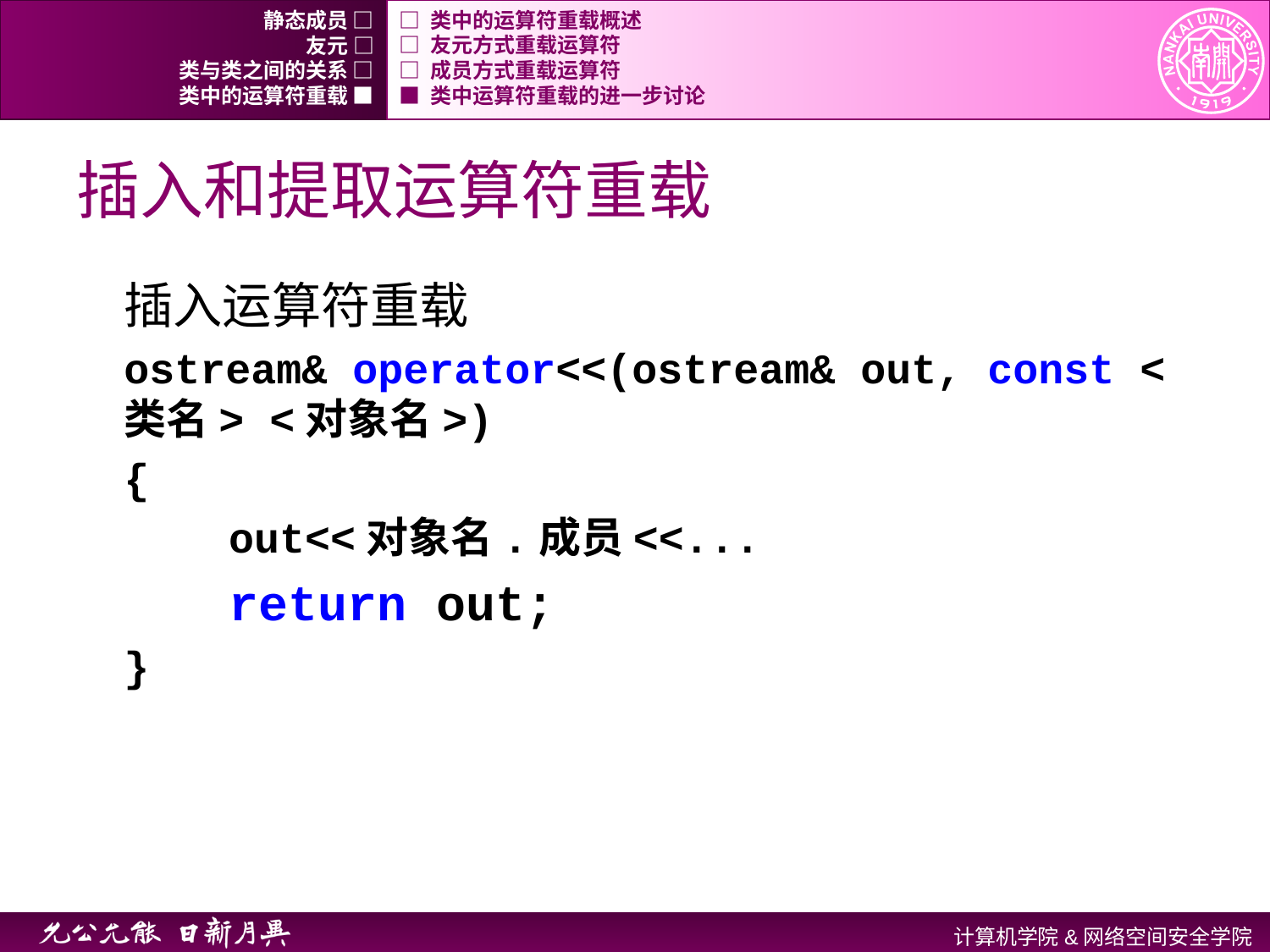

静态成员 □
□ 类中的运算符重载概述
友元 □
□ 友元方式重载运算符
类与类之间的关系 □
□ 成员方式重载运算符
类中的运算符重载 ■

■ 类中运算符重载的进一步讨论
# 插入和提取运算符重载
插入运算符重载
ostream& operator<<(ostream& out, const <类名> <对象名>)
{
      out<<对象名.成员<<...
      return out;
}